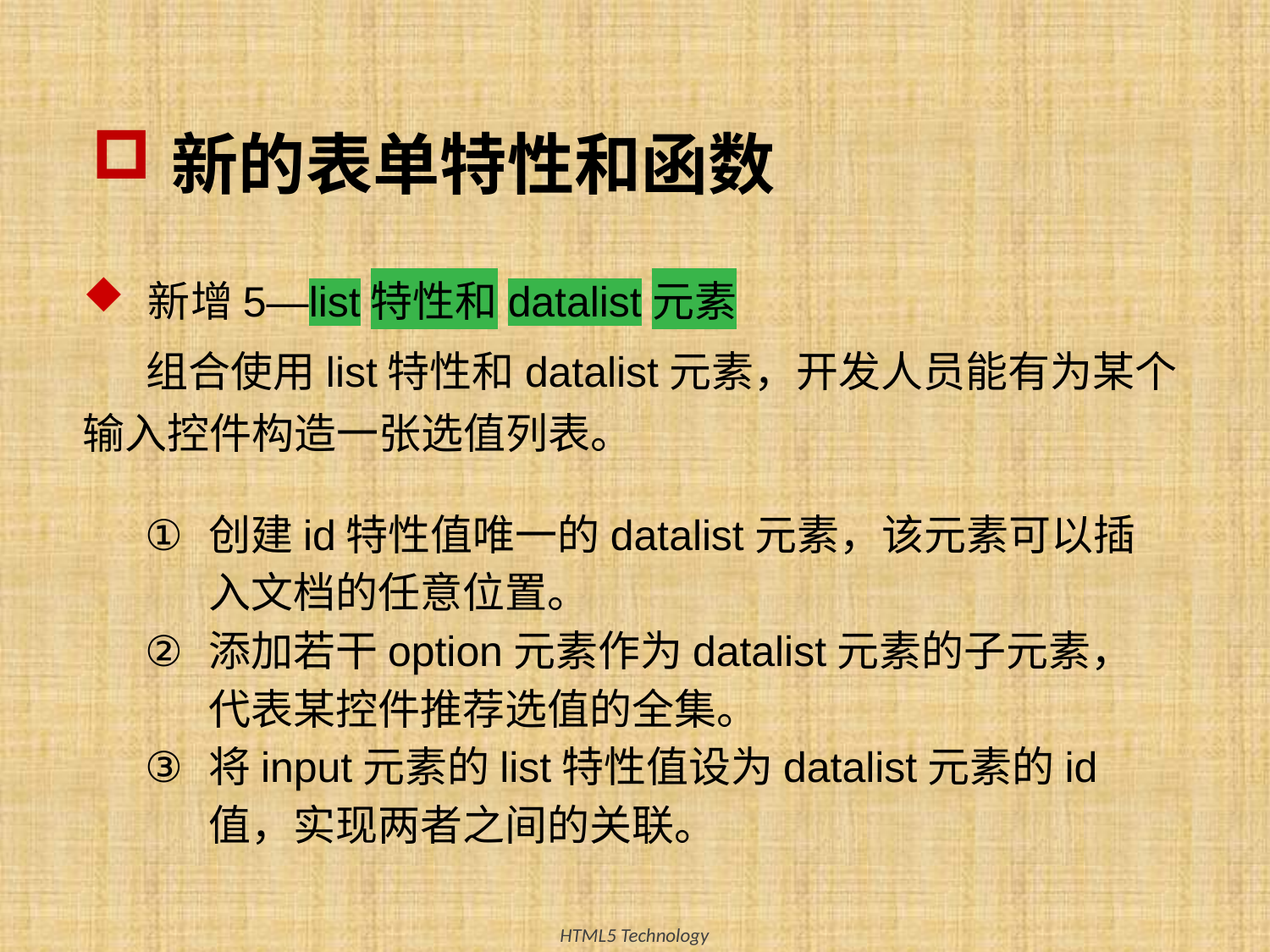

# 新的表单特性和函数
新增5—list特性和datalist元素
组合使用list特性和datalist元素，开发人员能有为某个输入控件构造一张选值列表。
创建id特性值唯一的datalist元素，该元素可以插入文档的任意位置。
添加若干option元素作为datalist元素的子元素，代表某控件推荐选值的全集。
将input元素的list特性值设为datalist元素的id值，实现两者之间的关联。
42
HTML5 Technology